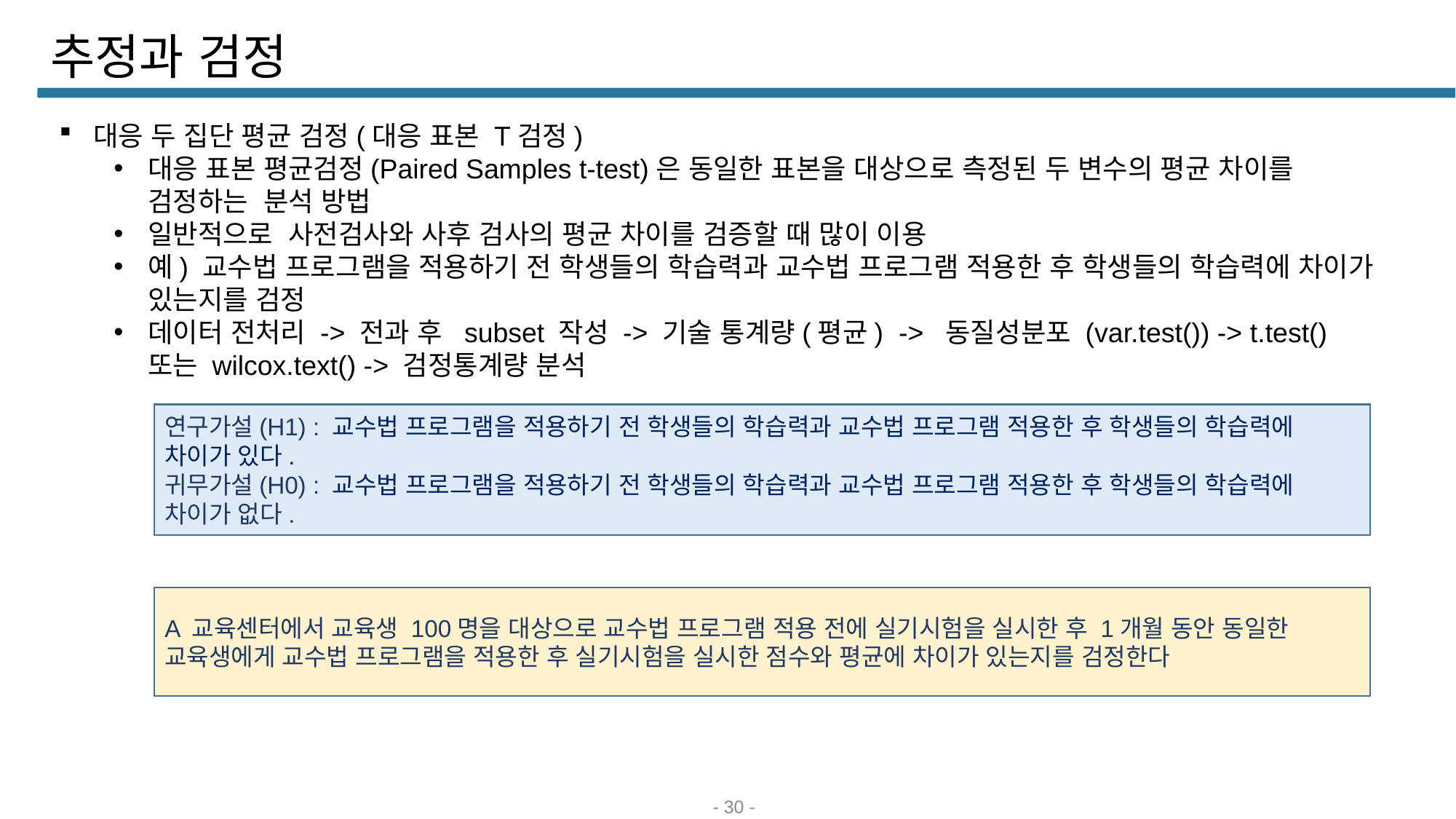

# 추정과 검정
대응 두 집단 평균 검정(대응 표본 T검정)
대응 표본 평균검정(Paired Samples t-test)은 동일한 표본을 대상으로 측정된 두 변수의 평균 차이를 검정하는  분석 방법
일반적으로  사전검사와 사후 검사의 평균 차이를 검증할 때 많이 이용
예) 교수법 프로그램을 적용하기 전 학생들의 학습력과 교수법 프로그램 적용한 후 학생들의 학습력에 차이가 있는지를 검정
데이터 전처리 -> 전과 후  subset 작성 -> 기술 통계량(평균)  ->  동질성분포 (var.test()) -> t.test() 또는 wilcox.text() -> 검정통계량 분석
연구가설(H1) : 교수법 프로그램을 적용하기 전 학생들의 학습력과 교수법 프로그램 적용한 후 학생들의 학습력에 차이가 있다.
귀무가설(H0) : 교수법 프로그램을 적용하기 전 학생들의 학습력과 교수법 프로그램 적용한 후 학생들의 학습력에 차이가 없다.
A 교육센터에서 교육생 100명을 대상으로 교수법 프로그램 적용 전에 실기시험을 실시한 후 1개월 동안 동일한 교육생에게 교수법 프로그램을 적용한 후 실기시험을 실시한 점수와 평균에 차이가 있는지를 검정한다
- 30 -